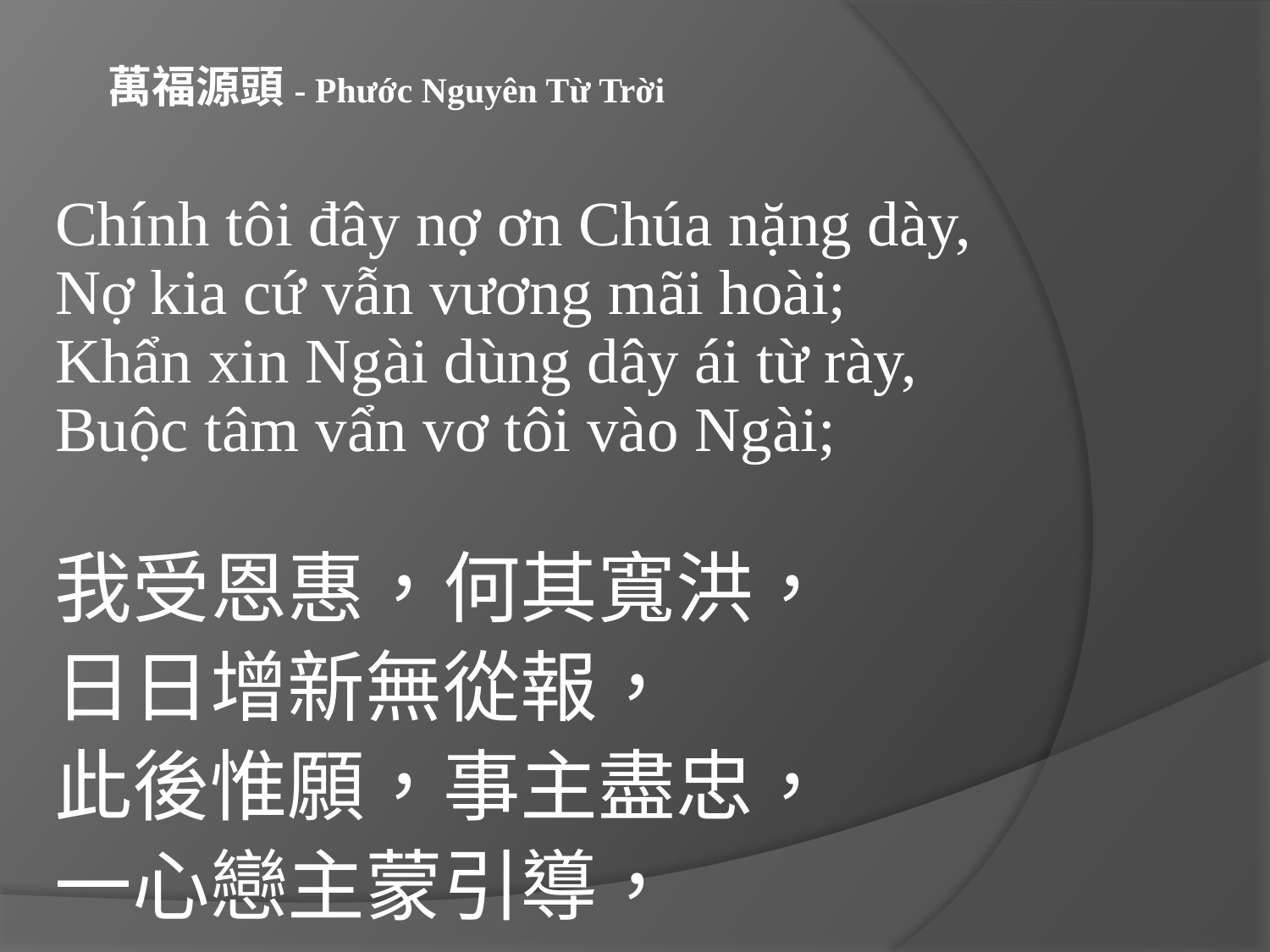

萬福源頭- Phước Nguyên Từ Trời
Chính tôi đây nợ ơn Chúa nặng dày, 
Nợ kia cứ vẫn vương mãi hoài; 
Khẩn xin Ngài dùng dây ái từ rày, 
Buộc tâm vẩn vơ tôi vào Ngài;
我受恩惠，何其寬洪，
日日增新無從報，
此後惟願，事主盡忠，
一心戀主蒙引導，